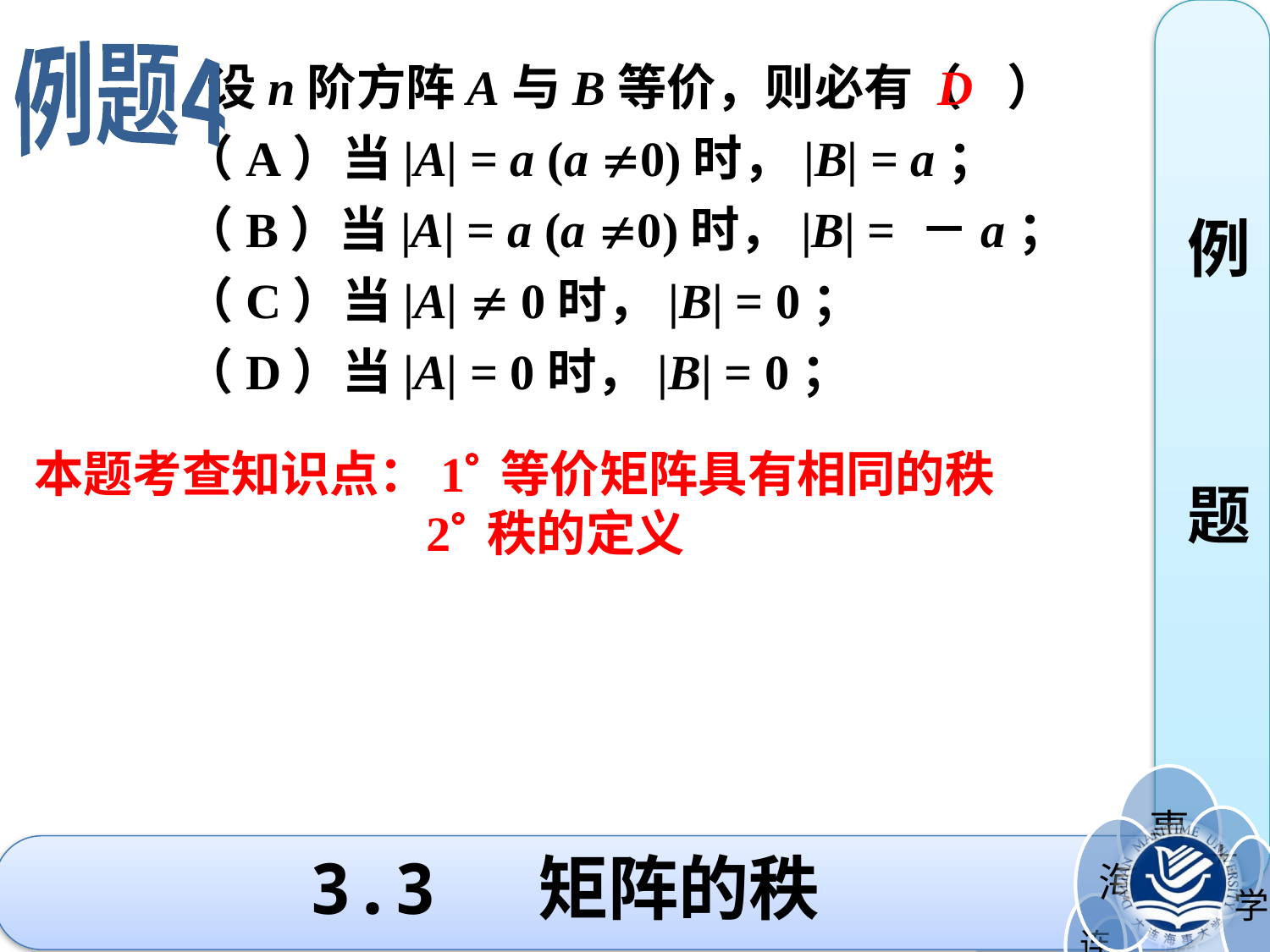

例

题
例题4
      设n阶方阵A与B等价，则必有（    ）
    （A）当|A| = a (a ≠0)时，|B| = a；
    （B）当|A| = a (a ≠0)时，|B| = －a；
    （C）当|A| ≠ 0时，|B| = 0；
    （D）当|A| = 0时，|B| = 0；

D
本题考查知识点：1° 等价矩阵具有相同的秩
                                   2° 秩的定义

# 3.3  矩阵的秩